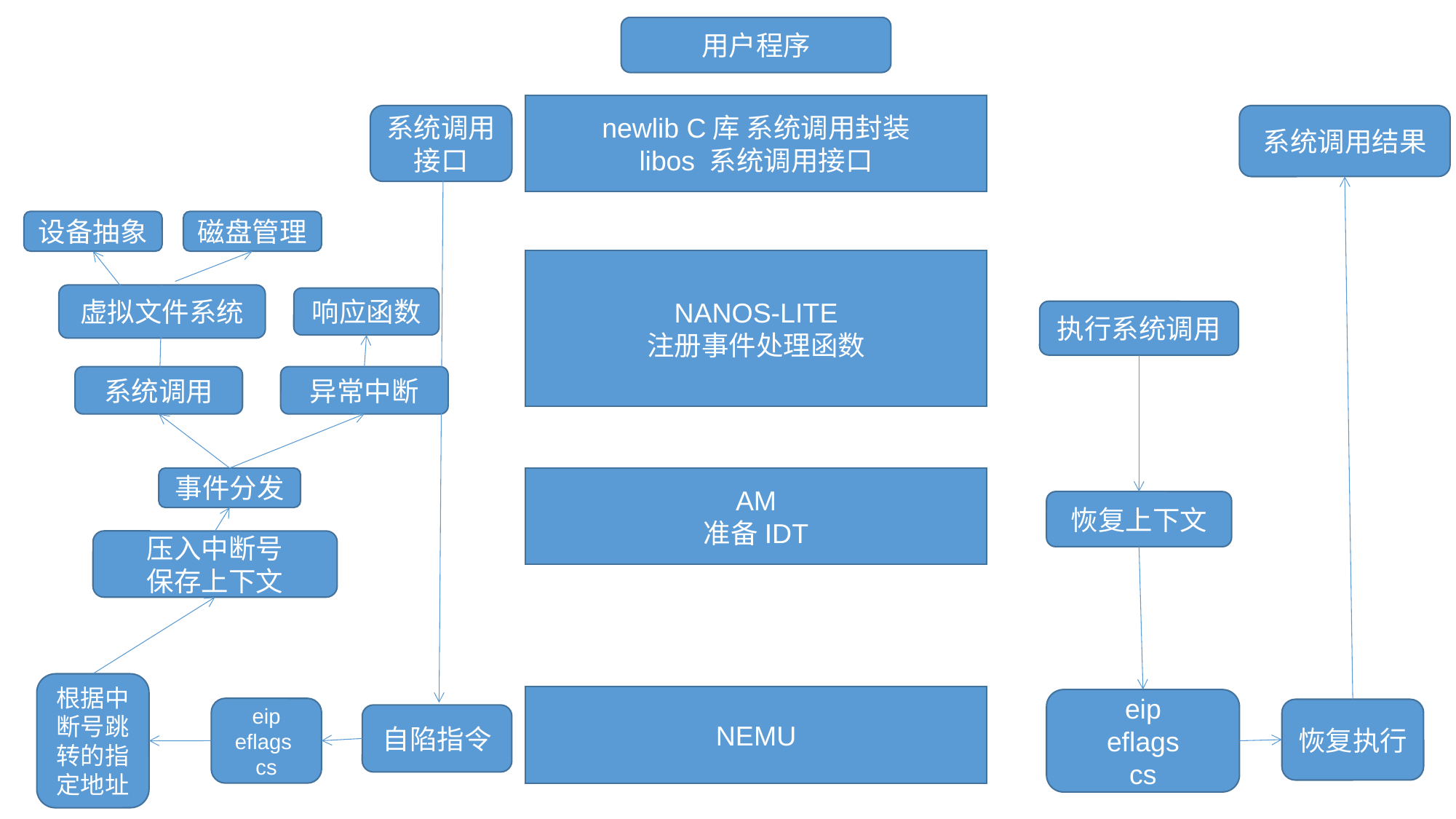

用户程序
newlib C库 系统调用封装
libos 系统调用接口
系统调用接口
系统调用结果
设备抽象
磁盘管理
NANOS-LITE
注册事件处理函数
虚拟文件系统
响应函数
执行系统调用
系统调用
异常中断
事件分发
AM
准备IDT
恢复上下文
压入中断号
保存上下文
根据中断号跳转的指定地址
NEMU
eip
eflags
cs
eip
eflags
cs
恢复执行
自陷指令